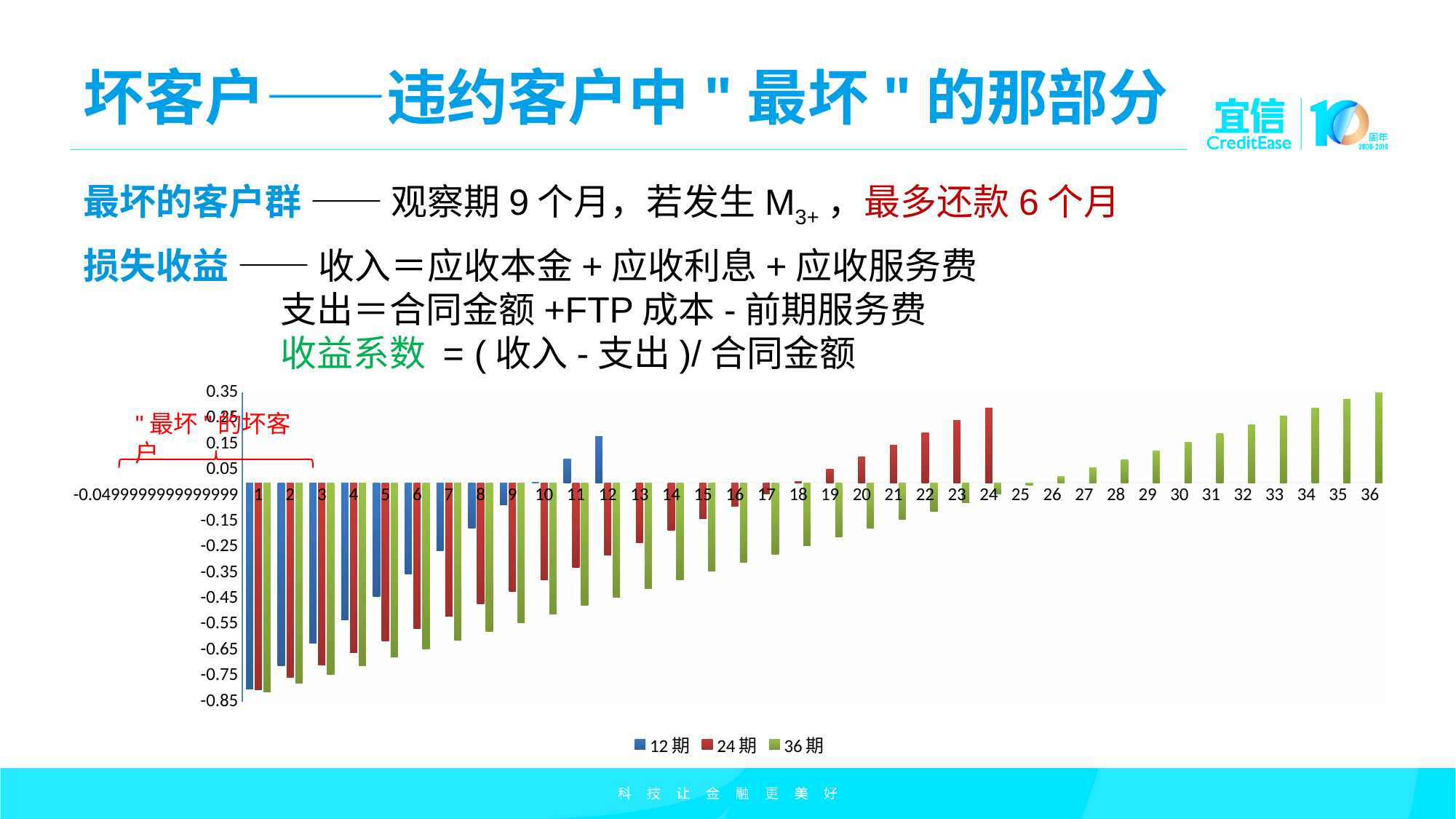

# 坏客户——违约客户中"最坏"的那部分
最坏的客户群 —— 观察期9个月，若发生M3+，最多还款6个月

损失收益 —— 收入＝应收本金+应收利息+应收服务费
                       支出＝合同金额+FTP成本-前期服务费
                       收益系数 = (收入-支出)/合同金额

### Chart

| Category | 12期 | 24期 | 36期 |
|---|---|---|---|
| 1.0 | -0.800096670574256 | -0.803101145174789 | -0.811265487061587 |
| 2.0 | -0.710934675404959 | -0.755627762147907 | -0.77787247298831 |
| 3.0 | -0.621772680235643 | -0.708154379121007 | -0.744479458915111 |
| 4.0 | -0.532610685066365 | -0.660680996094144 | -0.711086444841755 |
| 5.0 | -0.443448689897052 | -0.613207613067235 | -0.677693430768556 |
| 6.0 | -0.354286694727733 | -0.565734230040343 | -0.644300416695358 |
| 7.0 | -0.265124699558513 | -0.518260847013498 | -0.610907402622152 |
| 8.0 | -0.175962704389177 | -0.470787463986618 | -0.577514388548646 |
| 9.0 | -0.0868007092198468 | -0.423314080959796 | -0.544121374475529 |
| 10.0 | 0.00236128594944882 | -0.3758406979328 | -0.510728360402247 |
| 11.0 | 0.0915232811187916 | -0.328367314906067 | -0.477335346328838 |
| 12.0 | 0.180685301906988 | -0.280893931879015 | -0.443942332255851 |
| 13.0 | None | -0.233420548852233 | -0.410549318182386 |
| 14.0 | None | -0.185947165825326 | -0.377156304109439 |
| 15.0 | None | -0.138473782798573 | -0.343763290035895 |
| 16.0 | None | -0.091000399771567 | -0.310370275962428 |
| 17.0 | None | -0.0435270167448184 | -0.276977261889395 |
| 18.0 | None | 0.00394636628207713 | -0.243584247816193 |
| 19.0 | None | 0.0514197493088143 | -0.210191233743039 |
| 20.0 | None | 0.0988931323360693 | -0.176798219669629 |
| 21.0 | None | 0.14636651536243 | -0.143405205596307 |
| 22.0 | None | 0.193839898389536 | -0.110012191522812 |
| 23.0 | None | 0.241313281416548 | -0.0766191774498165 |
| 24.0 | None | 0.288786665419814 | -0.0432261633768378 |
| 25.0 | None | None | -0.00983351045230178 |
| 26.0 | None | None | 0.0235595036646729 |
| 27.0 | None | None | 0.0569525177814092 |
| 28.0 | None | None | 0.0903455318976896 |
| 29.0 | None | None | 0.123738546014953 |
| 30.0 | None | None | 0.157131560131902 |
| 31.0 | None | None | 0.19052457424844 |
| 32.0 | None | None | 0.223917588365959 |
| 33.0 | None | None | 0.257310602482107 |
| 34.0 | None | None | 0.290703616599148 |
| 35.0 | None | None | 0.324096630715917 |
| 36.0 | None | None | 0.35748967035358 |
"最坏"的坏客户